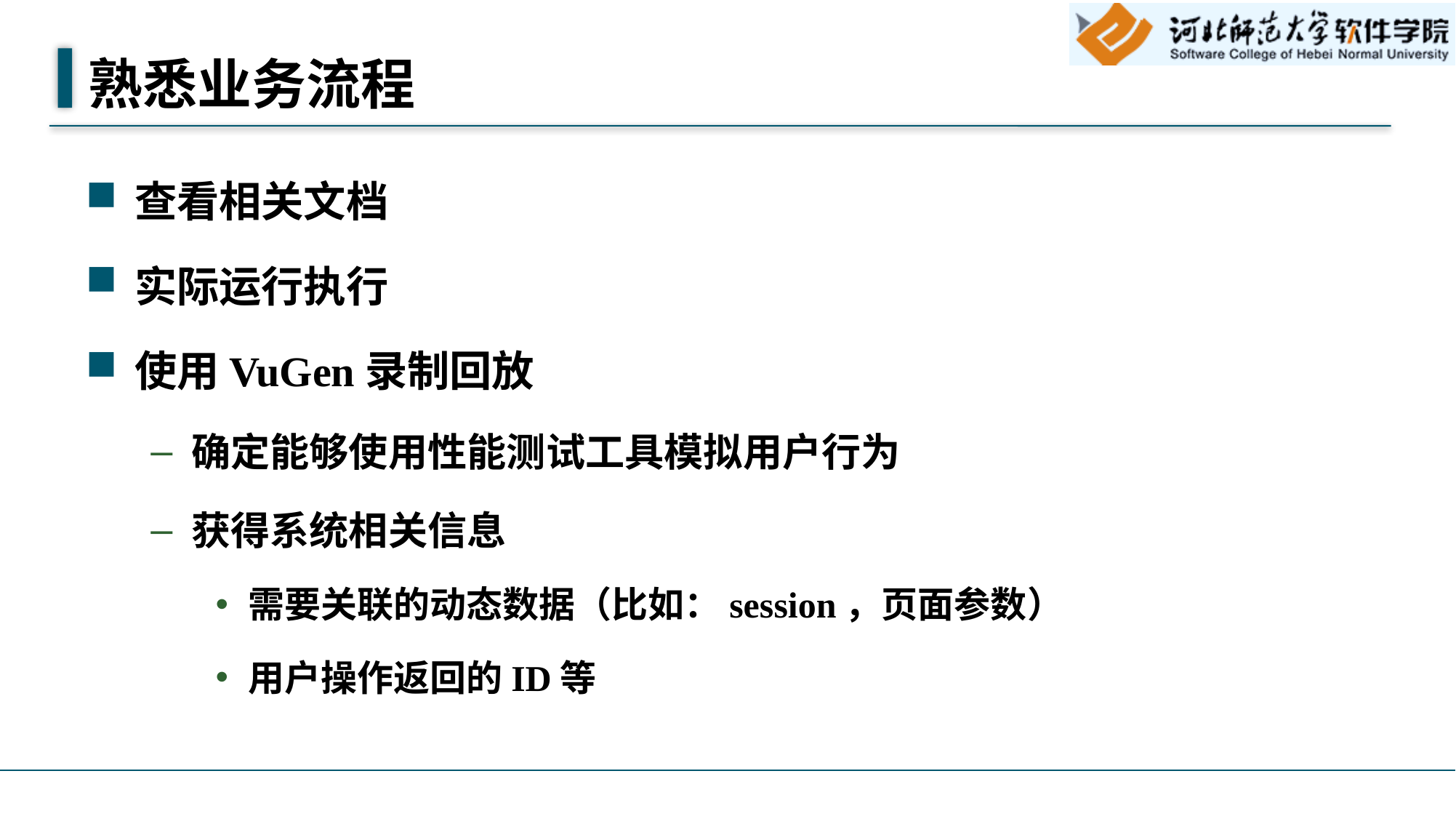

# 熟悉业务流程
查看相关文档
实际运行执行
使用VuGen录制回放
确定能够使用性能测试工具模拟用户行为
获得系统相关信息
需要关联的动态数据（比如：session，页面参数）
用户操作返回的ID等